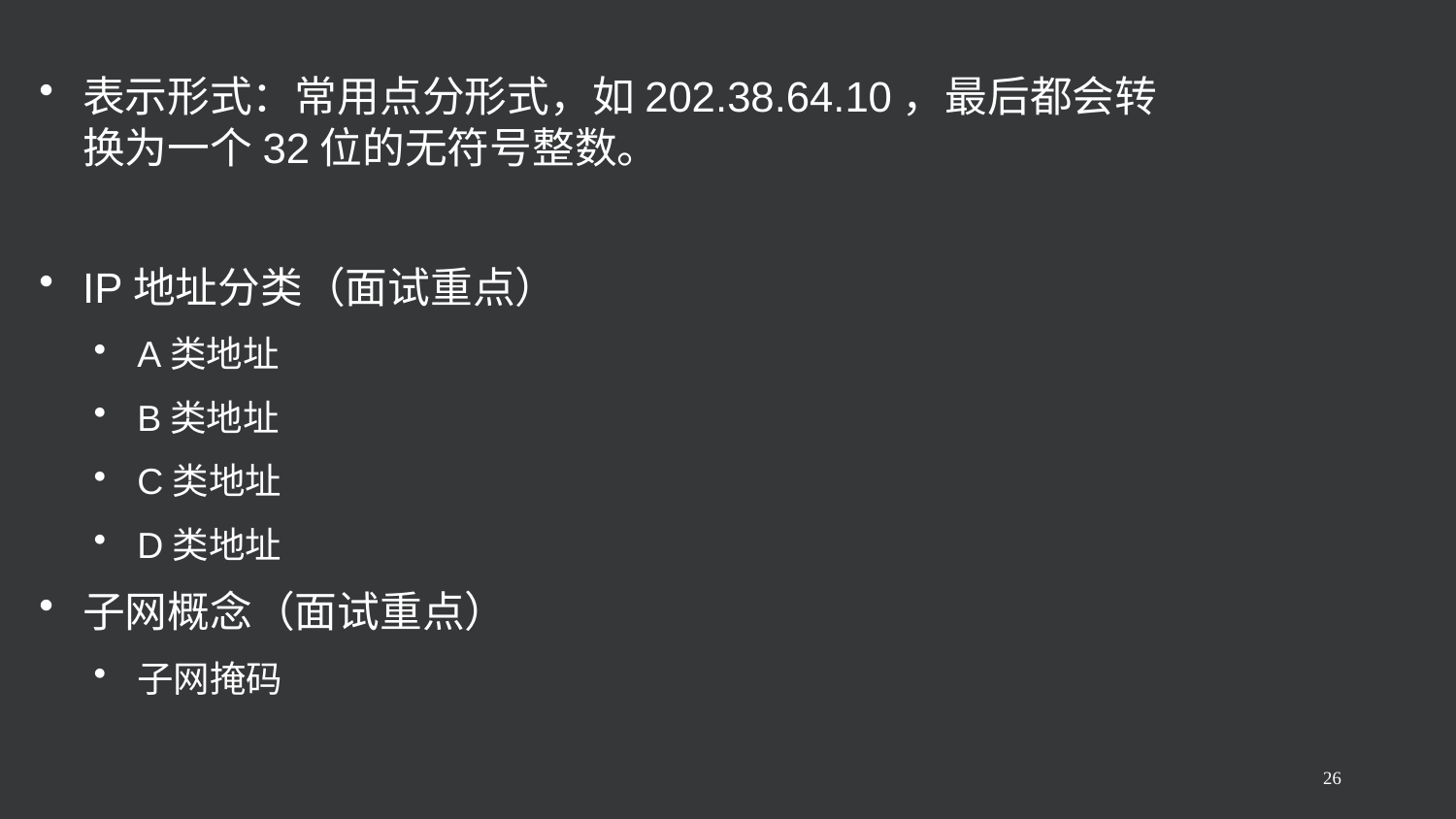

表示形式：常用点分形式，如202.38.64.10，最后都会转换为一个32位的无符号整数。

IP地址分类（面试重点）
A类地址
B类地址
C类地址
D类地址
子网概念（面试重点）
子网掩码

26